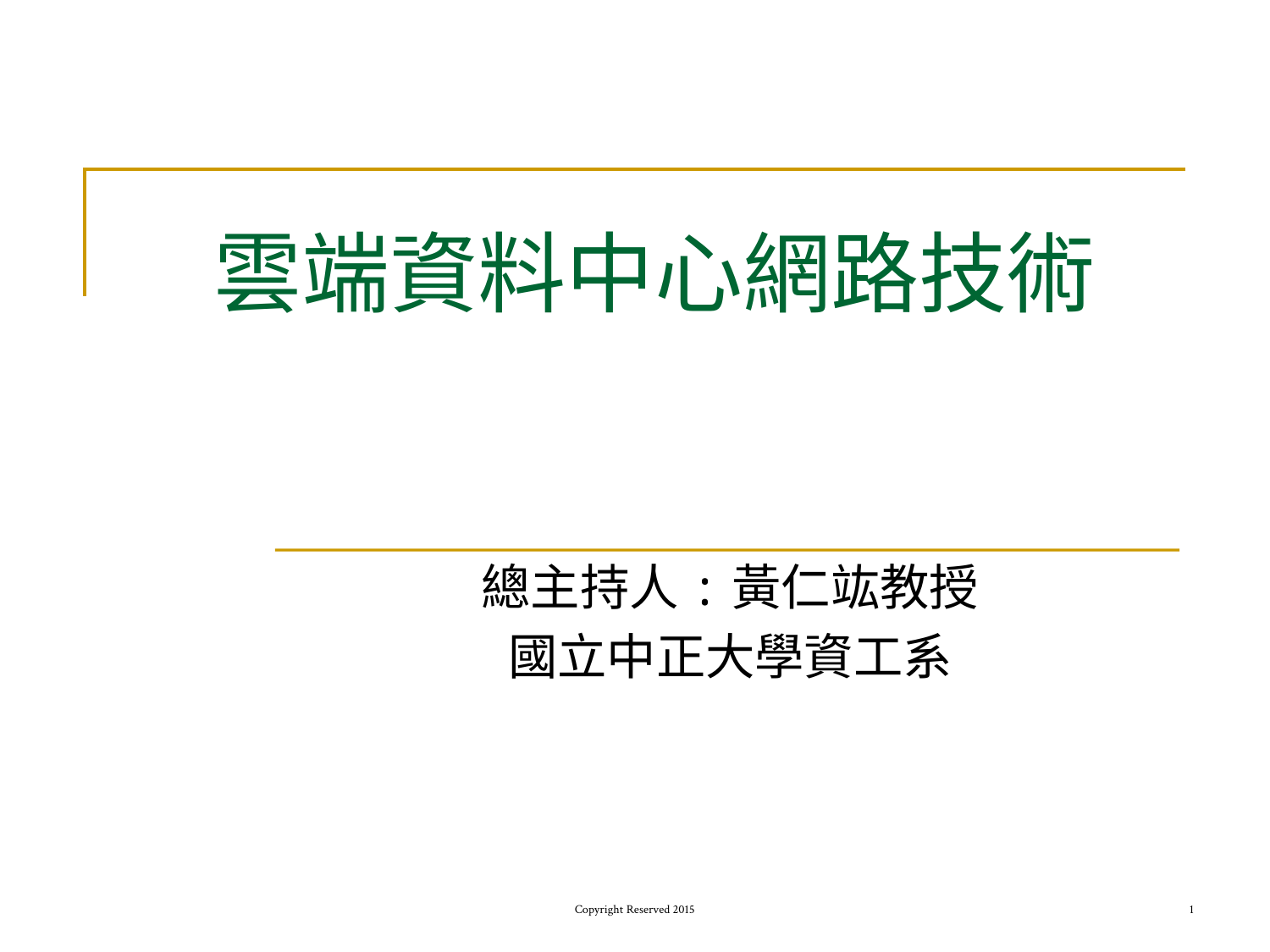

# 雲端資料中心網路技術
總主持人:黃仁竑教授
國立中正大學資工系
Copyright Reserved 2015
1